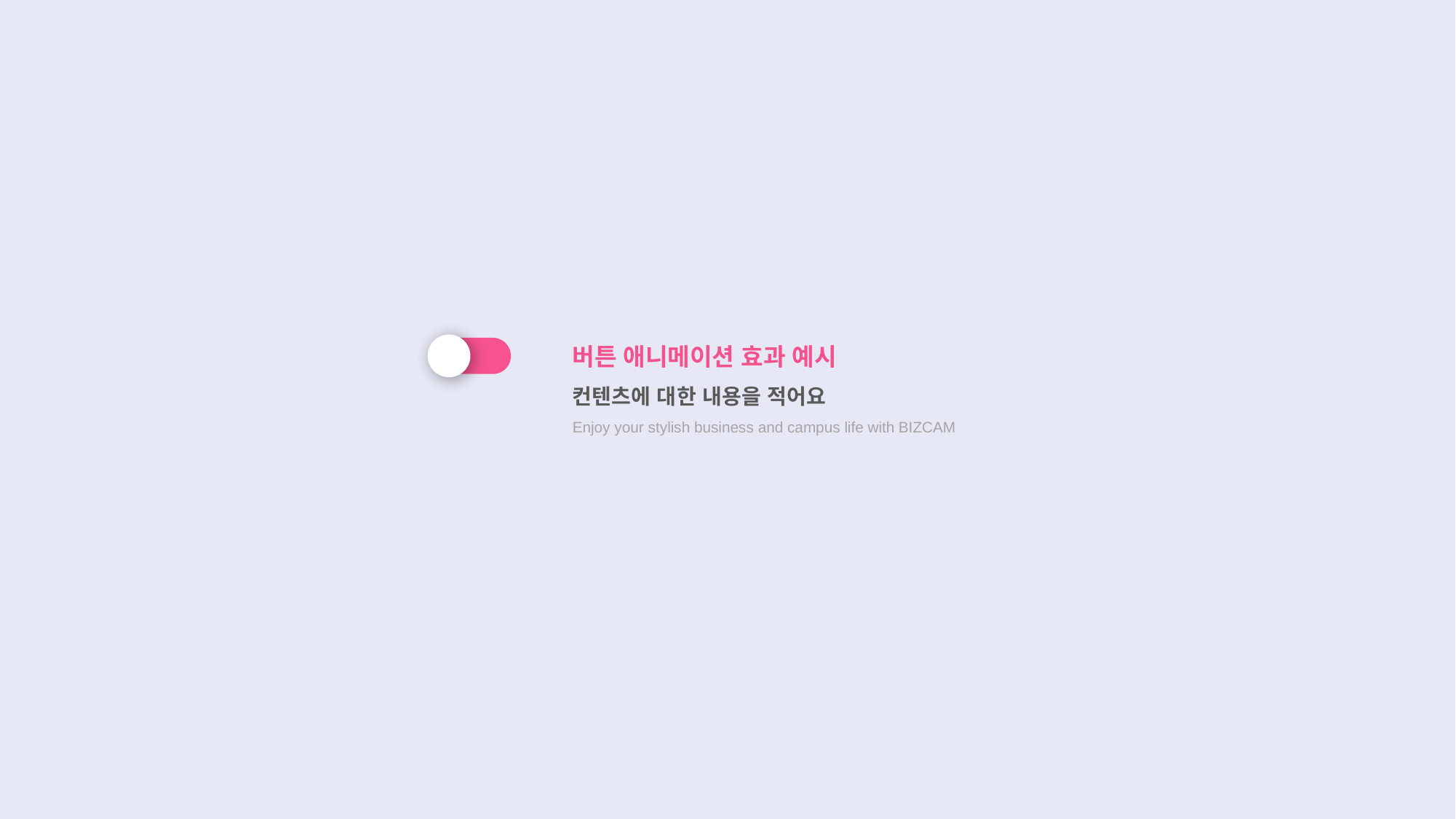

버튼 애니메이션 효과 예시
컨텐츠에 대한 내용을 적어요
Enjoy your stylish business and campus life with BIZCAM